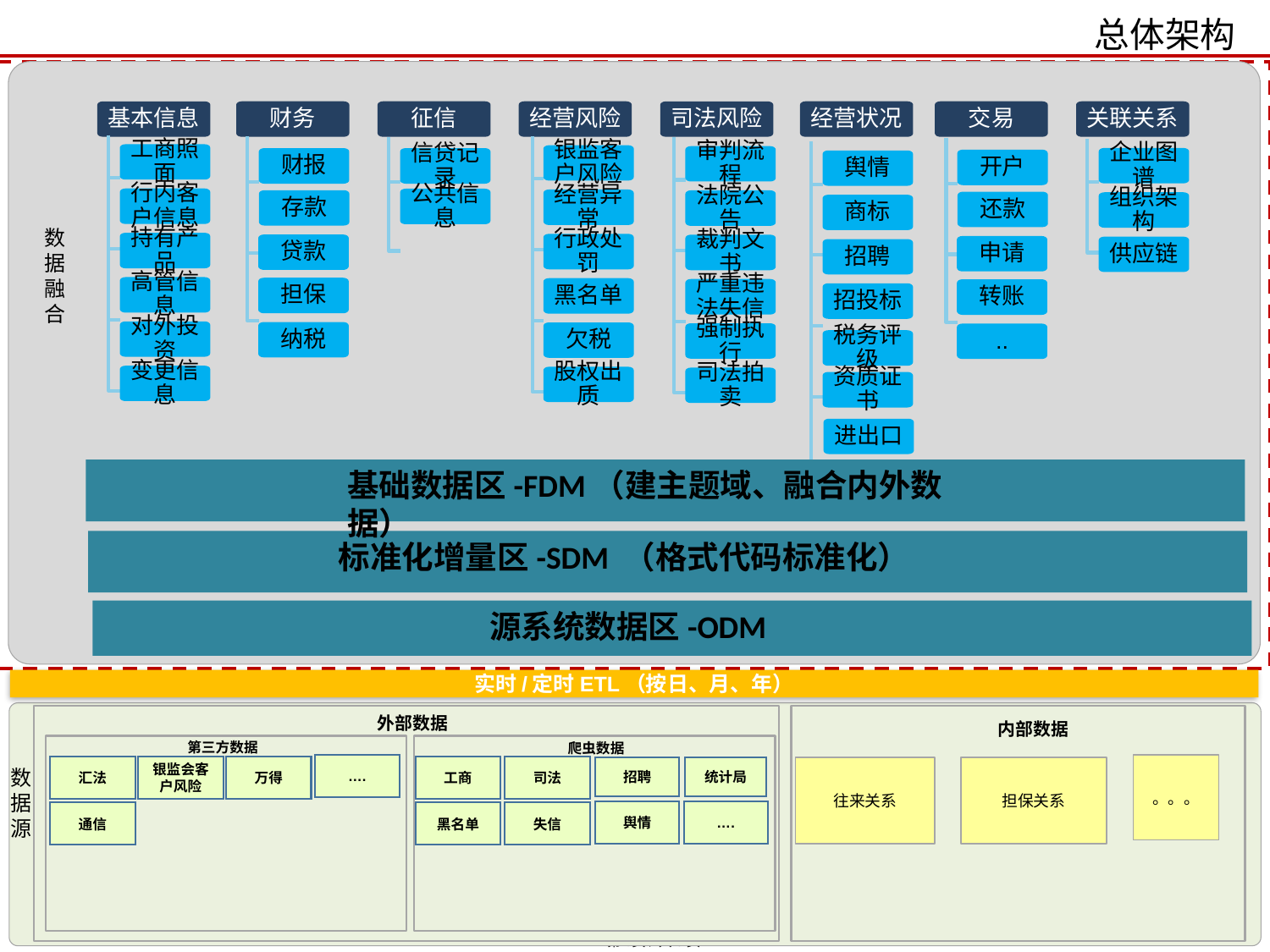

总体架构

财务
征信
经营风险
经营状况
交易
关联关系
基本信息
司法风险

工商照面
银监客户风险
审判流程
企业图谱
财报
信贷记录
开户
舆情
行内客户信息
公共信息
经营异常
存款
法院公告
还款
组织架构
商标
数据融合
持有产品
行政处罚
贷款
裁判文书
申请
供应链
招聘
高管信息
担保
黑名单
严重违法失信
转账
招投标
对外投资
纳税
欠税
强制执行
..
税务评级
变更信息
股权出质
司法拍卖
资质证书
进出口

基础数据区-FDM（建主题域、融合内外数据）

标准化增量区-SDM （格式代码标准化）

源系统数据区-ODM
实时/定时ETL（按日、月、年）

外部数据
内部数据
第三方数据
爬虫数据

….
。。。
汇法
银监会客户风险
万得
工商
司法
招聘
统计局
往来关系
担保关系
数据源
舆情
….
通信
黑名单
失信